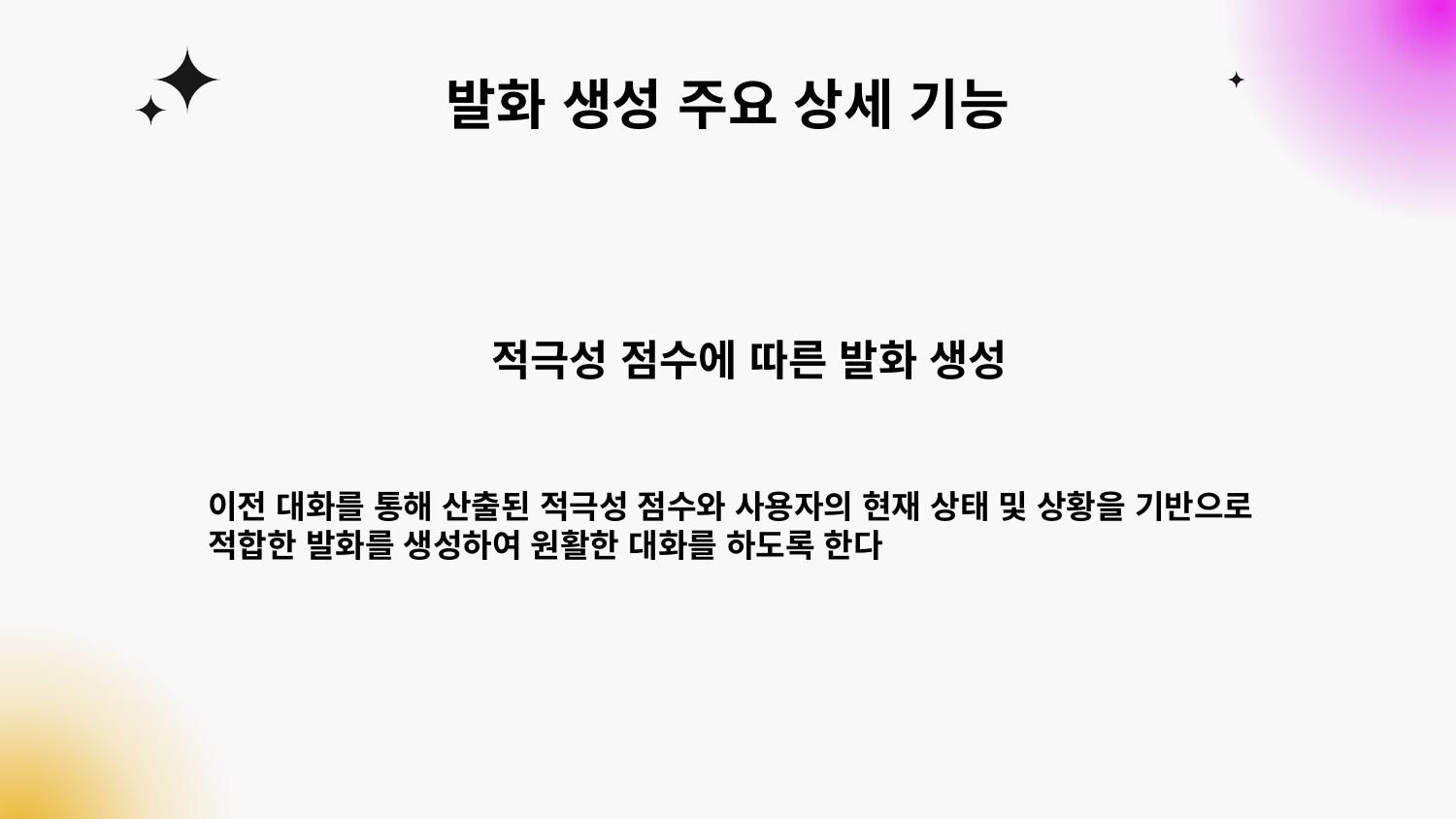

# 발화 생성 주요 상세 기능

 적극성 점수에 따른 발화 생성

이전 대화를 통해 산출된 적극성 점수와 사용자의 현재 상태 및 상황을 기반으로 적합한 발화를 생성하여 원활한 대화를 하도록 한다